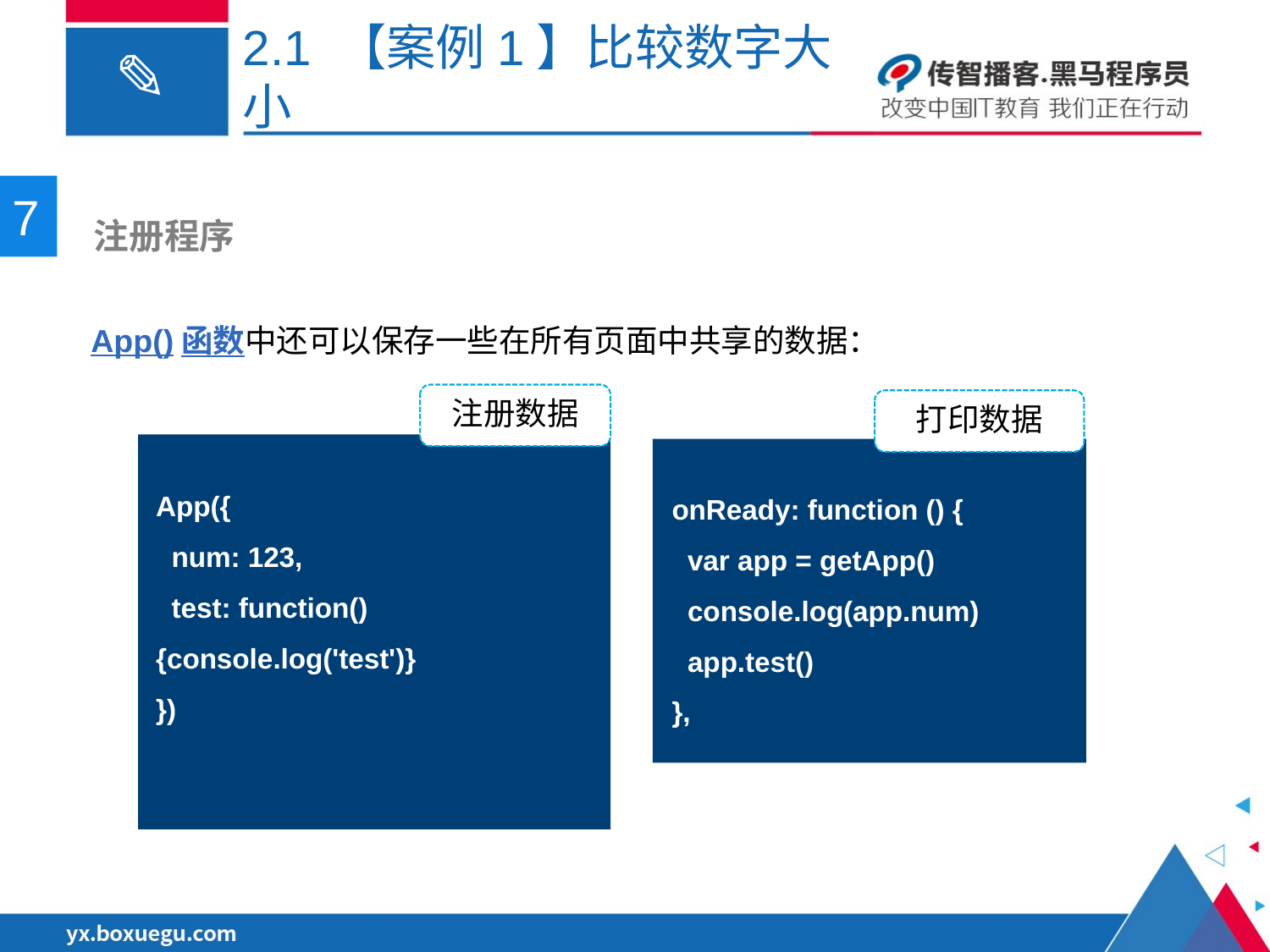

# 2.1 【案例1】比较数字大小

7
  注册程序
App()函数中还可以保存一些在所有页面中共享的数据：
注册数据
打印数据

App({
  num: 123,
  test: function() {console.log('test')}
})

onReady: function () {
  var app = getApp()
  console.log(app.num)
  app.test()
},